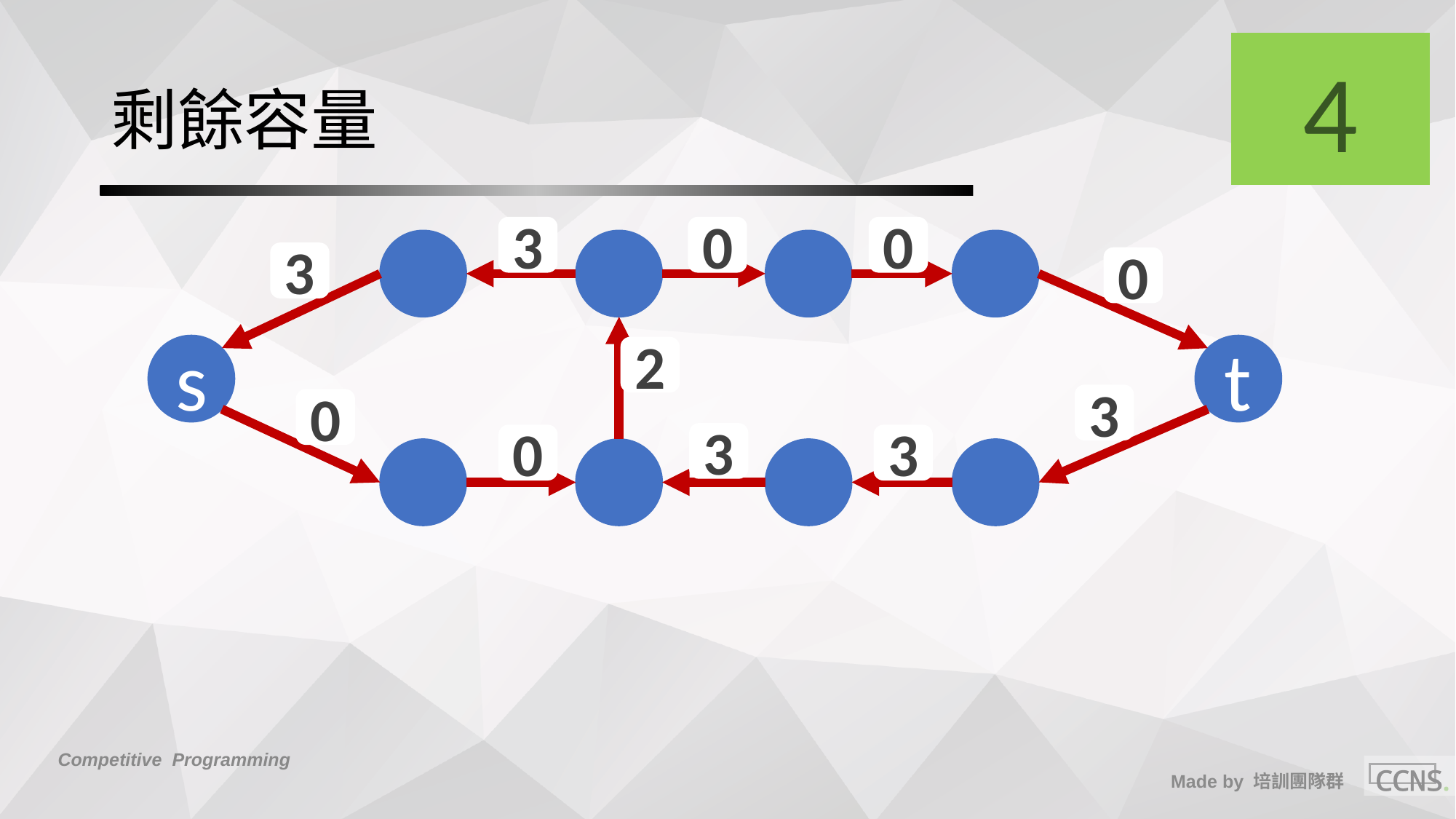

4
# 剩餘容量
3
3
2
3
3
3
0
0
0
0
0

s
t